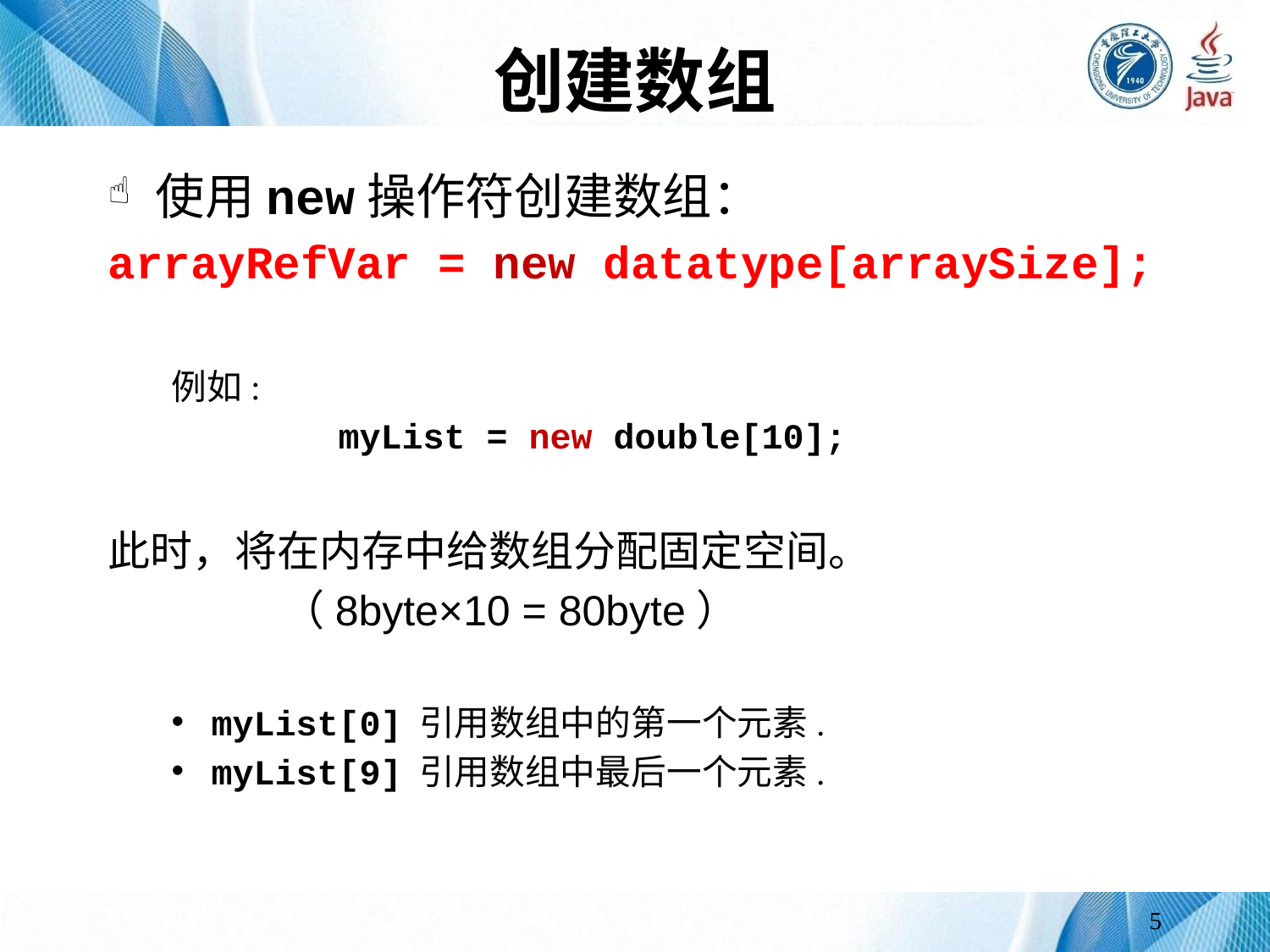

# 创建数组
使用new操作符创建数组：
arrayRefVar = new datatype[arraySize];

例如:
		myList = new double[10];

此时，将在内存中给数组分配固定空间。
	 	（8byte×10 = 80byte）

myList[0] 引用数组中的第一个元素.
myList[9] 引用数组中最后一个元素.

5